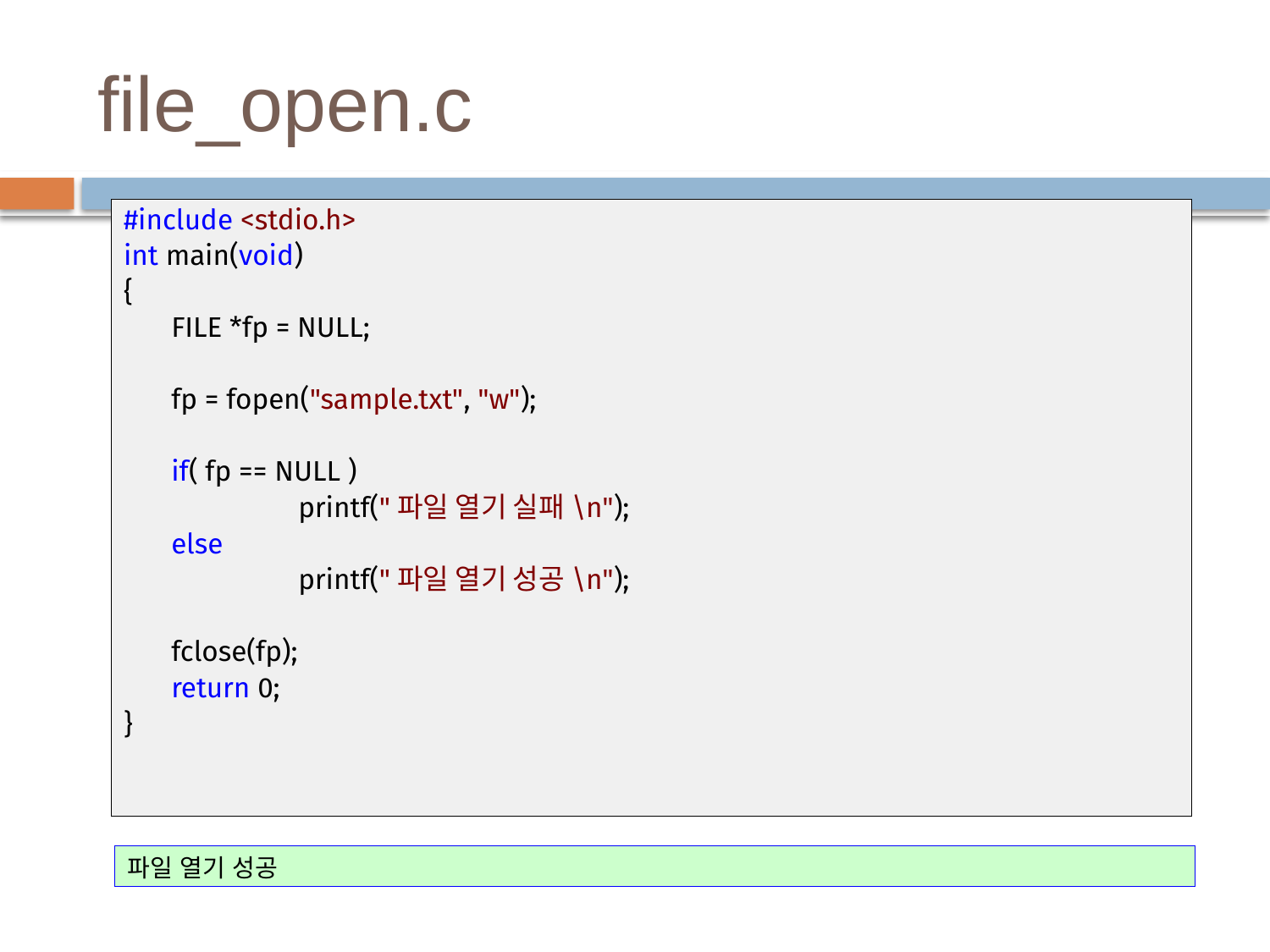

# file_open.c
#include <stdio.h>
int main(void)
{
	FILE *fp = NULL;

	fp = fopen("sample.txt", "w");

	if( fp == NULL )
		printf("파일 열기 실패\n");
	else
		printf("파일 열기 성공\n");

	fclose(fp);
 	return 0;
}

파일 열기 성공